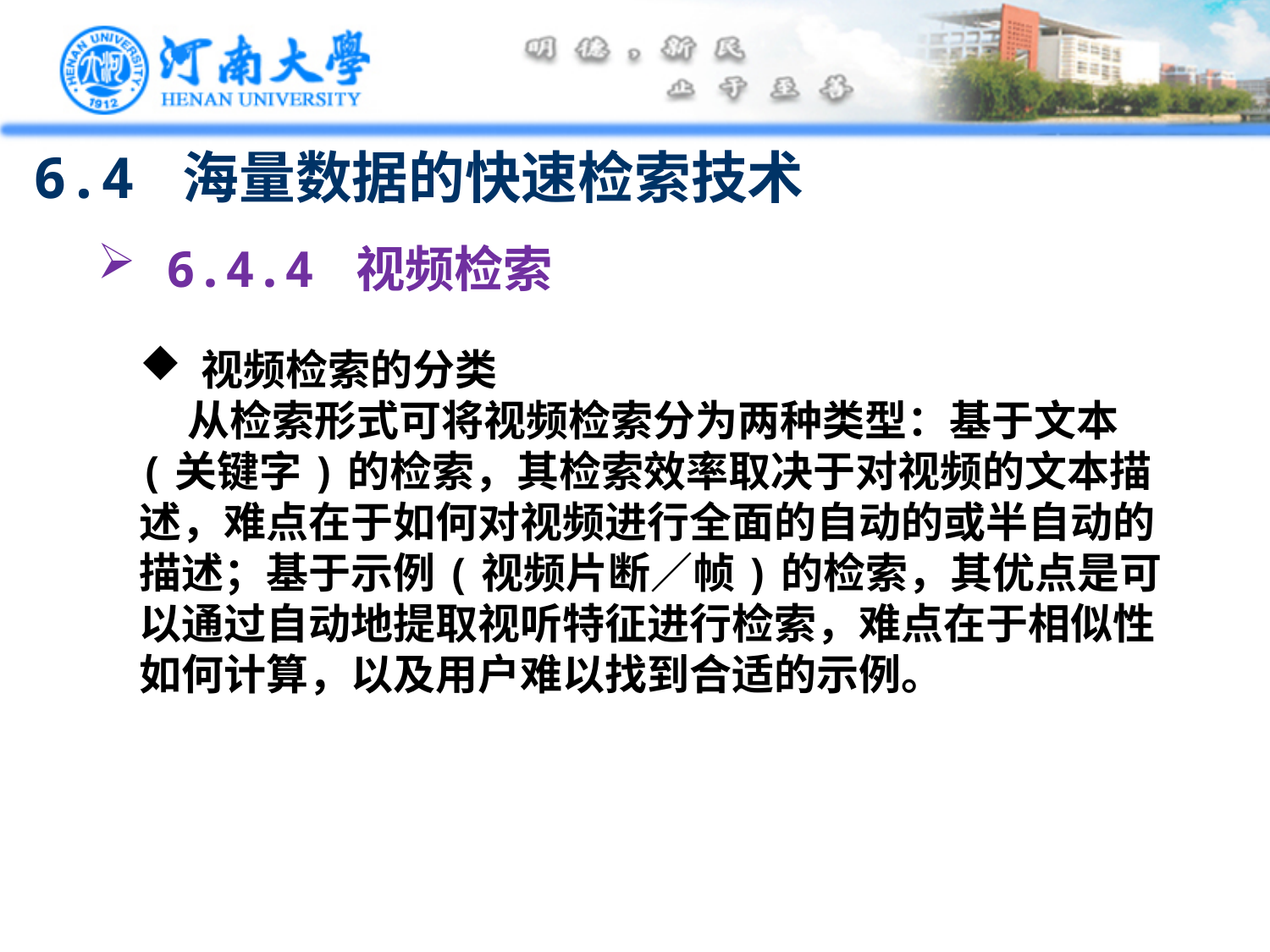

6.4 海量数据的快速检索技术
 6.4.4 视频检索
 视频检索的分类
    从检索形式可将视频检索分为两种类型：基于文本(关键字)的检索，其检索效率取决于对视频的文本描述，难点在于如何对视频进行全面的自动的或半自动的描述；基于示例(视频片断／帧)的检索，其优点是可以通过自动地提取视听特征进行检索，难点在于相似性如何计算，以及用户难以找到合适的示例。